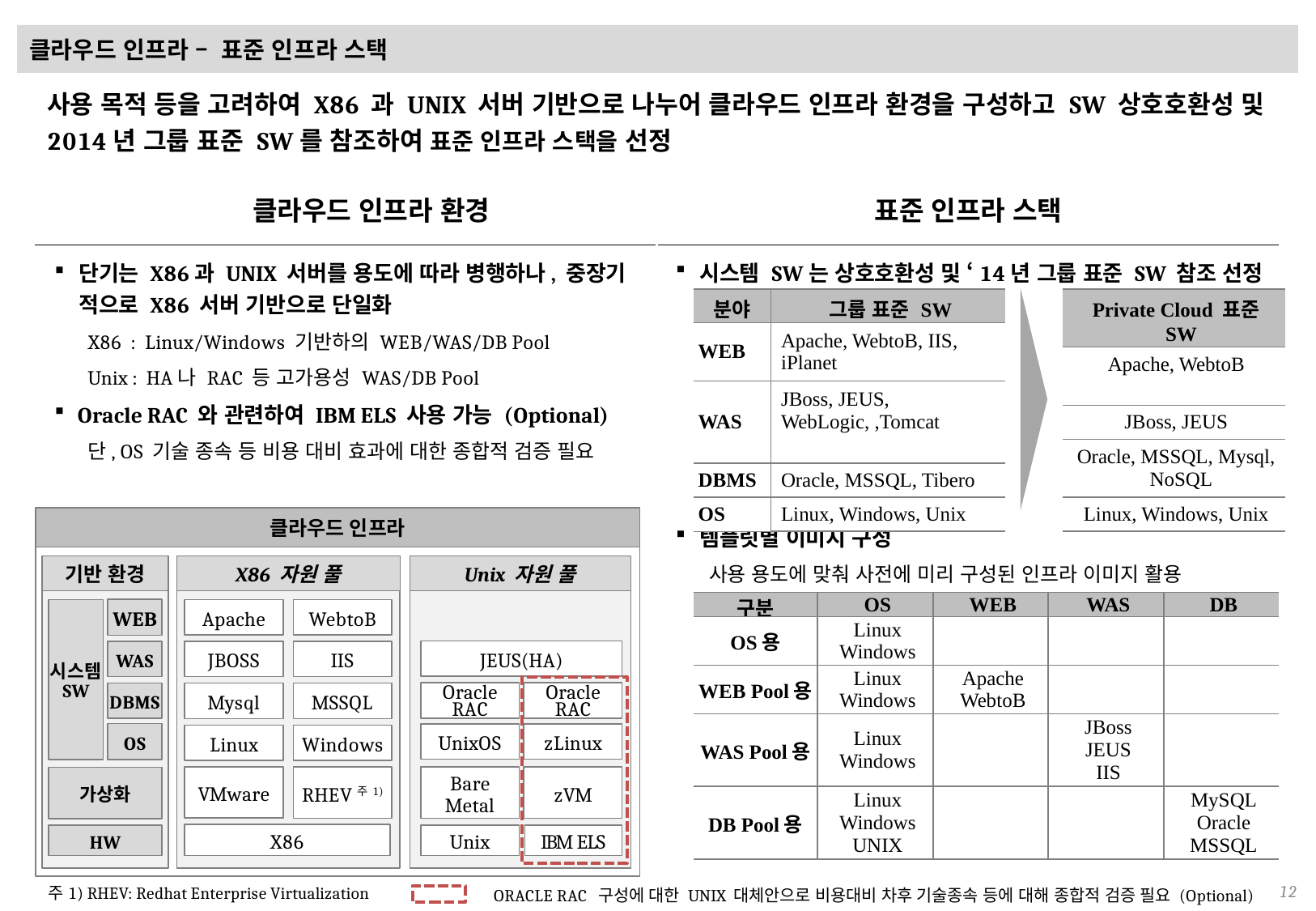

# 클라우드 인프라 –  표준 인프라 스택
사용 목적 등을 고려하여 X86 과 UNIX 서버 기반으로 나누어 클라우드 인프라 환경을 구성하고 SW 상호호환성 및 2014년 그룹 표준 SW를 참조하여 표준 인프라 스택을 선정
클라우드 인프라 환경
표준 인프라 스택
단기는 X86과 UNIX 서버를 용도에 따라 병행하나, 중장기 적으로 X86 서버 기반으로 단일화
X86  :  Linux/Windows 기반하의 WEB/WAS/DB Pool
Unix :  HA나 RAC 등 고가용성 WAS/DB Pool
Oracle RAC 와 관련하여 IBM ELS 사용 가능 (Optional)
단, OS 기술 종속 등 비용 대비 효과에 대한 종합적 검증 필요

시스템 SW는 상호호환성 및 ‘14년 그룹 표준 SW 참조 선정
| Private Cloud 표준 SW |
| --- |
| Apache, WebtoB |
| JBoss, JEUS |
| Oracle, MSSQL, Mysql, NoSQL |
| Linux, Windows, Unix |
| 분야 | 그룹 표준 SW |
| --- | --- |
| WEB | Apache, WebtoB, IIS, iPlanet |
| WAS | JBoss, JEUS, WebLogic, ,Tomcat |
| DBMS | Oracle, MSSQL, Tibero |
| OS | Linux, Windows, Unix |

클라우드 인프라
템플릿별 이미지 구성
사용 용도에 맞춰 사전에 미리 구성된 인프라 이미지 활용

X86 자원 풀
기반 환경
Unix 자원 풀

| 구분 | OS | WEB | WAS | DB |
| --- | --- | --- | --- | --- |
| OS용 | Linux Windows |  |  |  |
| WEB Pool용 | Linux Windows | Apache WebtoB |  |  |
| WAS Pool용 | Linux Windows |  | JBoss JEUS IIS |  |
| DB Pool용 | Linux Windows UNIX |  |  | MySQL Oracle MSSQL |
WEB
시스템
SW
WAS
DBMS
OS
가상화
HW
Apache
WebtoB
JEUS(HA)
JBOSS
IIS

Oracle
RAC
Oracle
RAC
Mysql
MSSQL
UnixOS
zLinux
Linux
Windows
VMware
RHEV주1)
Bare
Metal
zVM
X86
Unix
IBM  ELS
주1) RHEV: Redhat Enterprise Virtualization
ORACLE RAC  구성에 대한 UNIX 대체안으로 비용대비 차후 기술종속 등에 대해 종합적 검증 필요 (Optional)